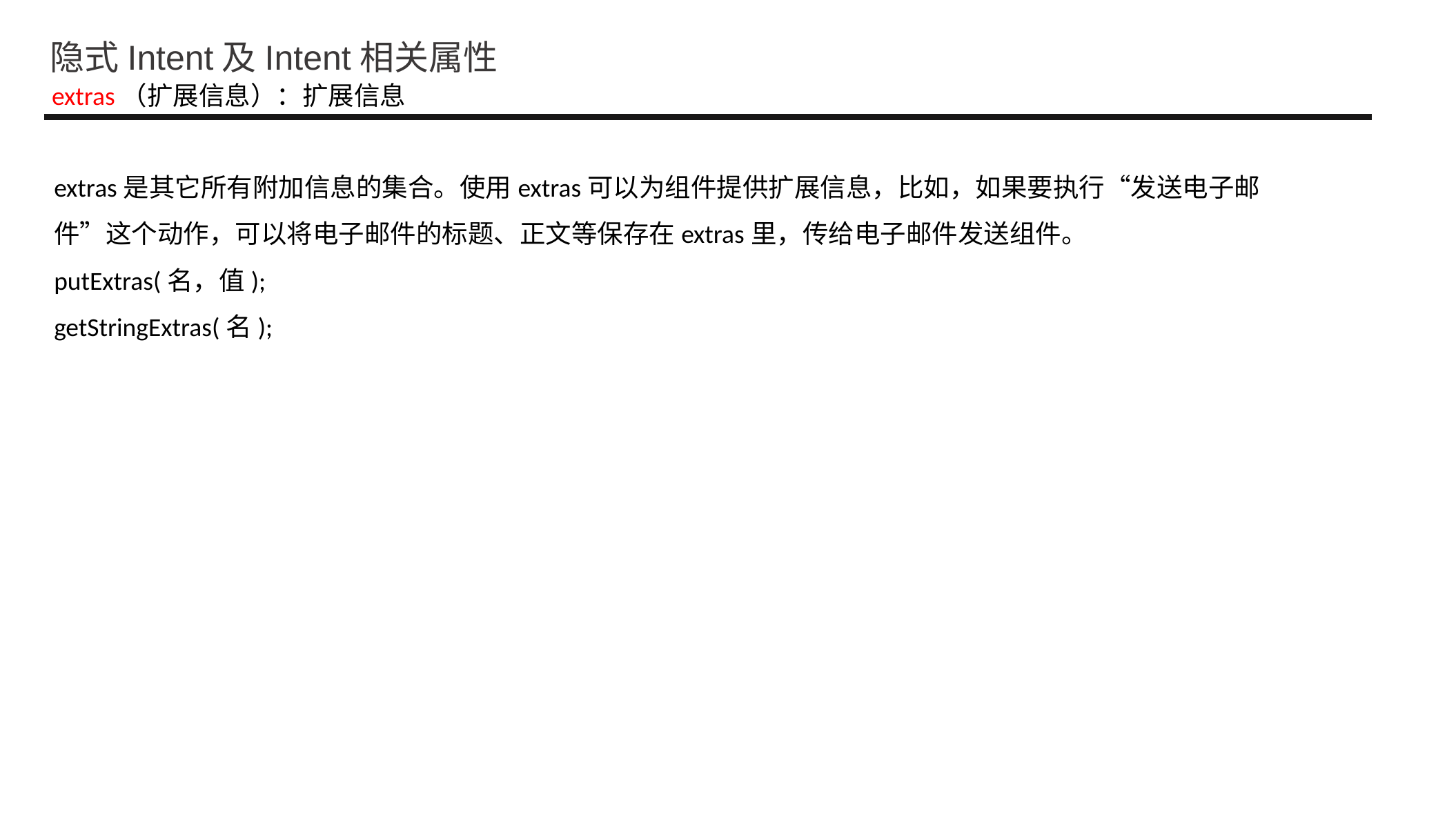

隐式Intent及Intent相关属性
extras（扩展信息）：扩展信息
extras是其它所有附加信息的集合。使用extras可以为组件提供扩展信息，比如，如果要执行“发送电子邮件”这个动作，可以将电子邮件的标题、正文等保存在extras里，传给电子邮件发送组件。
putExtras(名，值);
getStringExtras(名);